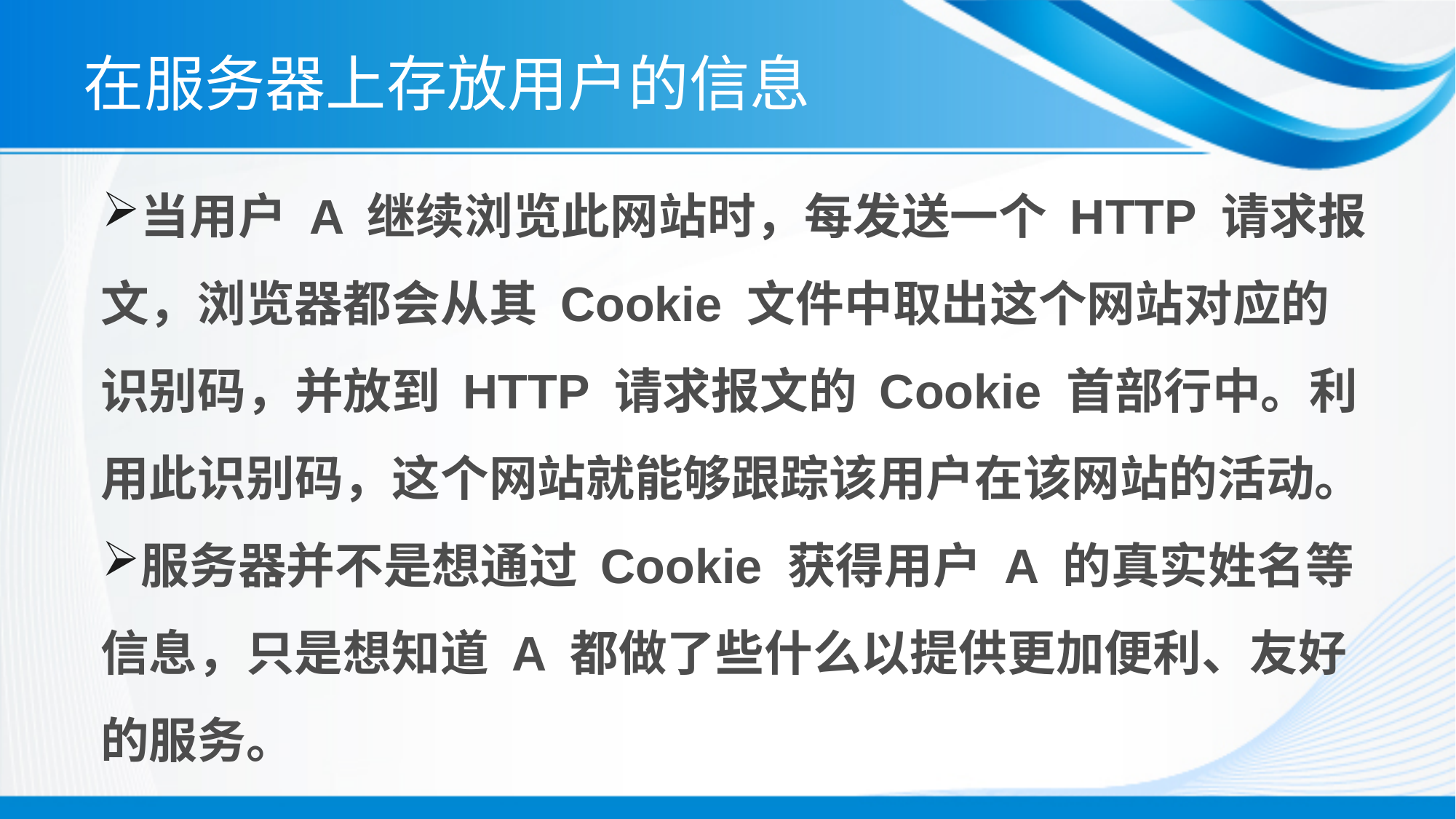

# 在服务器上存放用户的信息
当用户 A 继续浏览此网站时，每发送一个 HTTP 请求报文，浏览器都会从其 Cookie 文件中取出这个网站对应的识别码，并放到 HTTP 请求报文的 Cookie 首部行中。利用此识别码，这个网站就能够跟踪该用户在该网站的活动。
服务器并不是想通过 Cookie 获得用户 A 的真实姓名等信息，只是想知道 A 都做了些什么以提供更加便利、友好的服务。